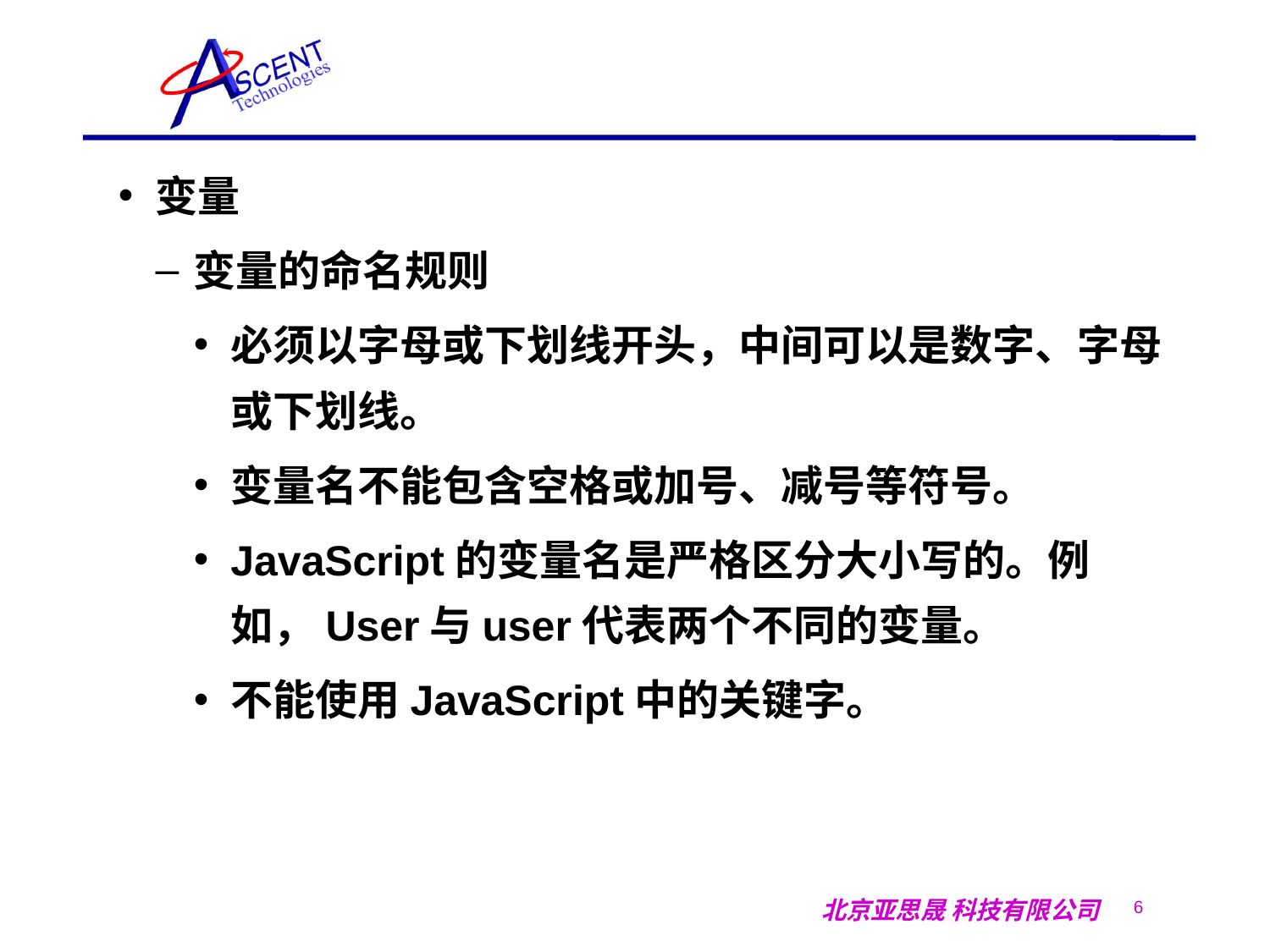

变量
变量的命名规则
必须以字母或下划线开头，中间可以是数字、字母或下划线。
变量名不能包含空格或加号、减号等符号。
JavaScript的变量名是严格区分大小写的。例如，User与user代表两个不同的变量。
不能使用JavaScript中的关键字。